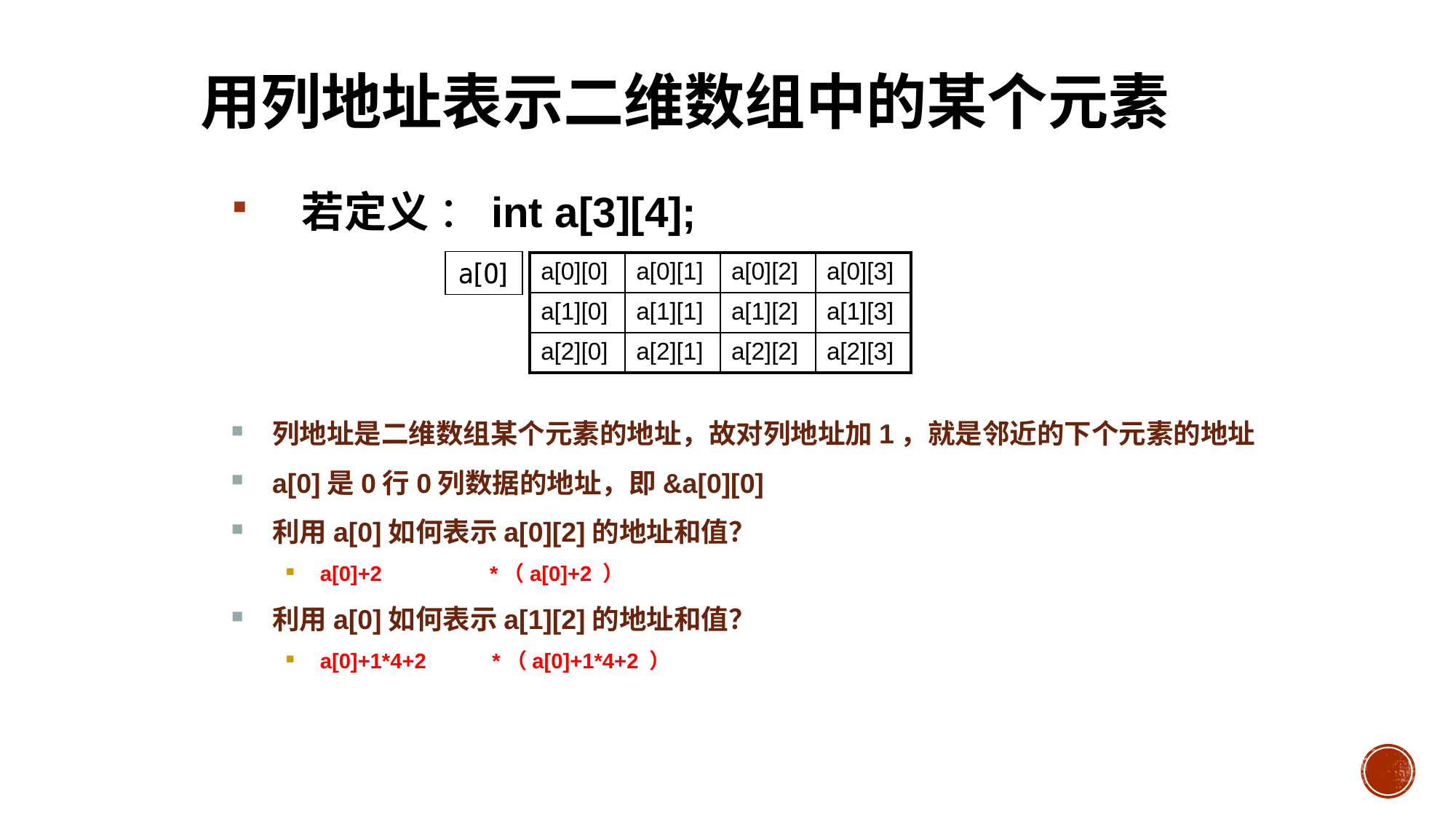

# 用列地址表示二维数组中的某个元素
    若定义 ：int a[3][4];
a[0]
| a[0][0] | a[0][1] | a[0][2] | a[0][3] |
| --- | --- | --- | --- |
| a[1][0] | a[1][1] | a[1][2] | a[1][3] |
| a[2][0] | a[2][1] | a[2][2] | a[2][3] |
列地址是二维数组某个元素的地址，故对列地址加1，就是邻近的下个元素的地址
a[0]是0行0列数据的地址，即&a[0][0]
利用a[0]如何表示a[0][2]的地址和值？
a[0]+2                  *（a[0]+2 ）
利用a[0]如何表示a[1][2]的地址和值？
a[0]+1*4+2           *（a[0]+1*4+2 ）